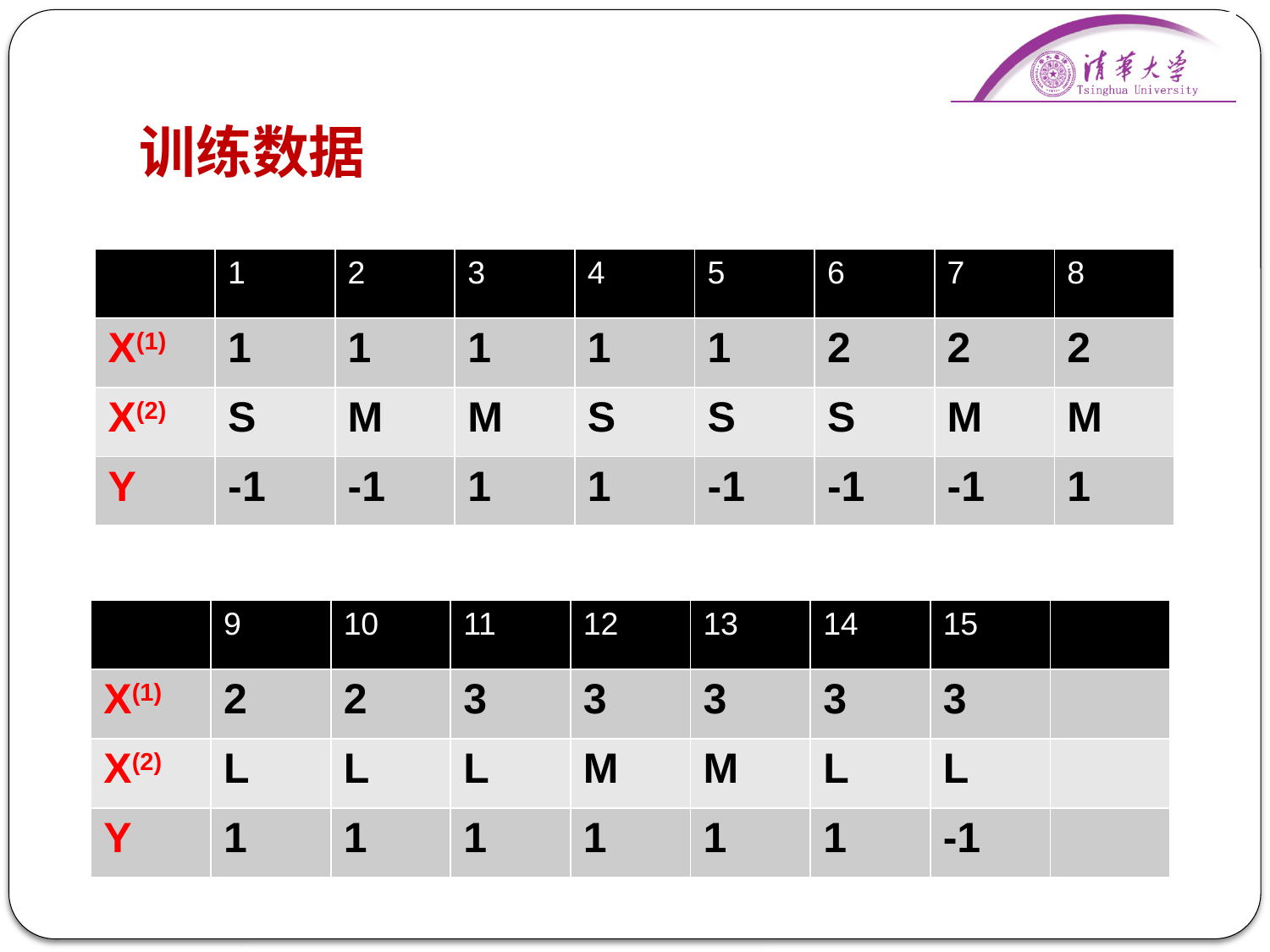

# 训练数据
|  | 1 | 2 | 3 | 4 | 5 | 6 | 7 | 8 |
| --- | --- | --- | --- | --- | --- | --- | --- | --- |
| X(1) | 1 | 1 | 1 | 1 | 1 | 2 | 2 | 2 |
| X(2) | S | M | M | S | S | S | M | M |
| Y | -1 | -1 | 1 | 1 | -1 | -1 | -1 | 1 |
|  | 9 | 10 | 11 | 12 | 13 | 14 | 15 |  |
| --- | --- | --- | --- | --- | --- | --- | --- | --- |
| X(1) | 2 | 2 | 3 | 3 | 3 | 3 | 3 |  |
| X(2) | L | L | L | M | M | L | L |  |
| Y | 1 | 1 | 1 | 1 | 1 | 1 | -1 |  |
18